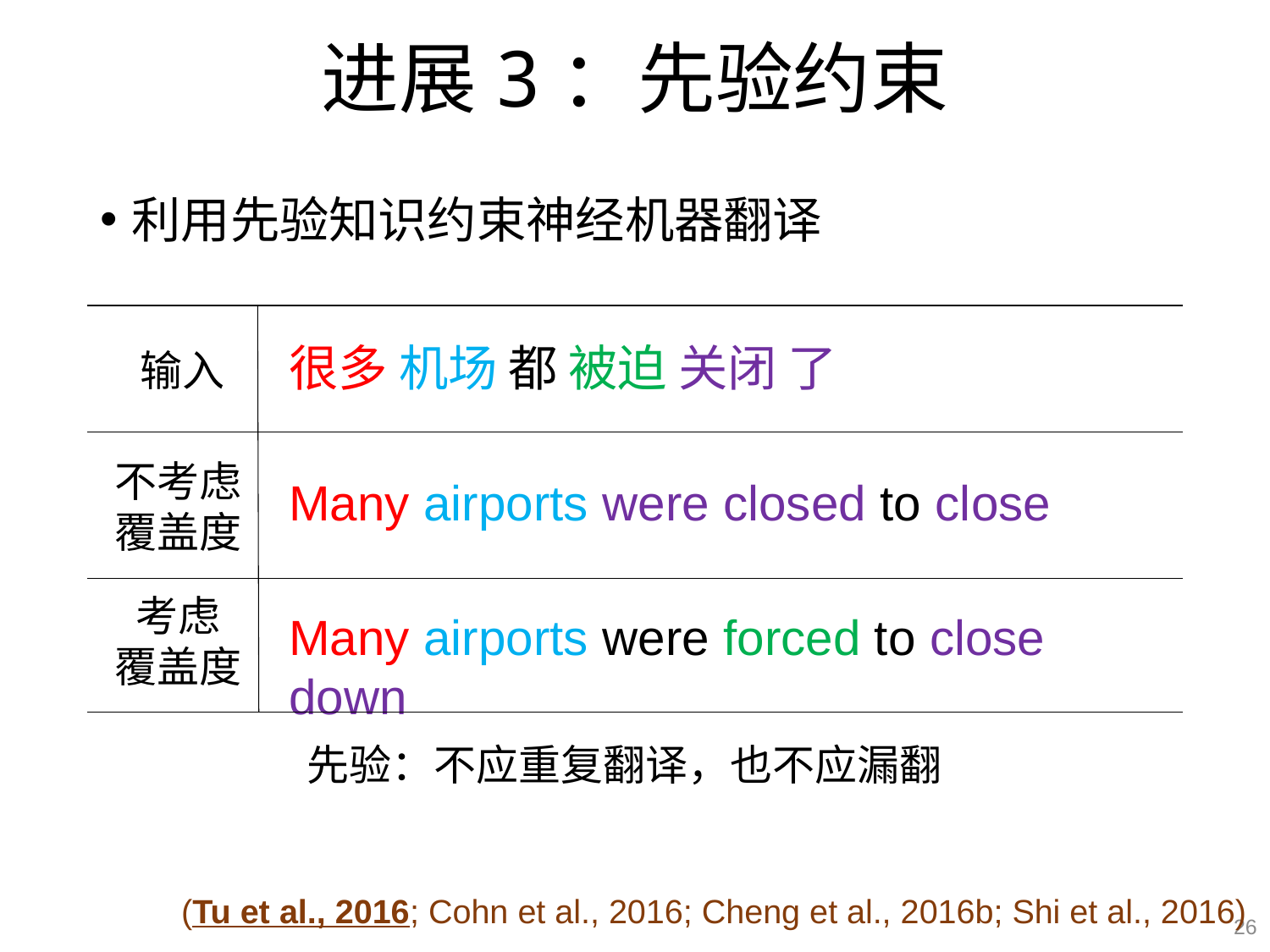

# 进展3：先验约束
利用先验知识约束神经机器翻译
很多 机场 都 被迫 关闭 了
输入
不考虑
覆盖度
Many airports were closed to close
考虑
覆盖度
Many airports were forced to close down
先验：不应重复翻译，也不应漏翻
(Tu et al., 2016; Cohn et al., 2016; Cheng et al., 2016b; Shi et al., 2016)
26